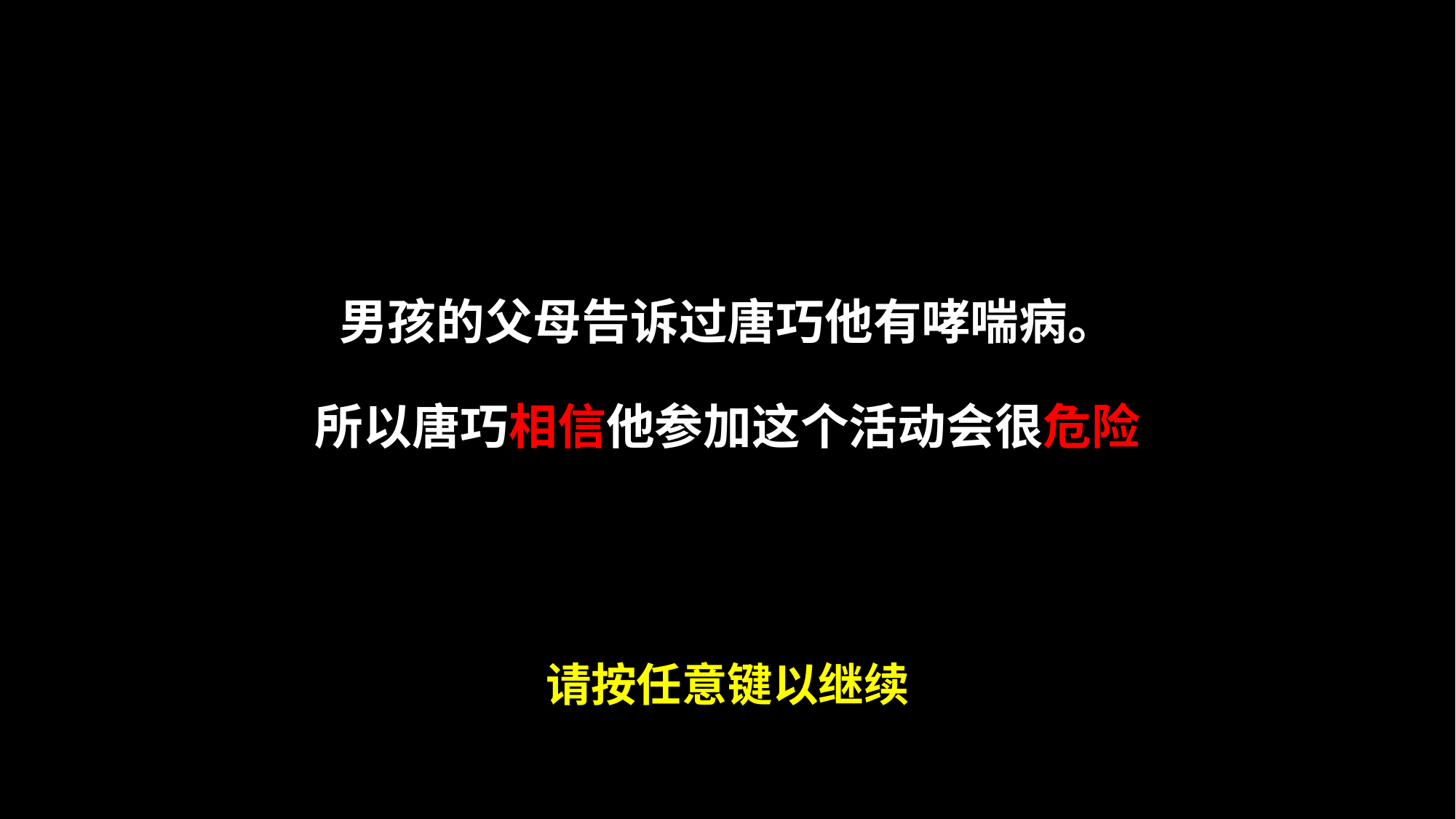

# 男孩的父母告诉过唐巧他有哮喘病。 所以唐巧相信他参加这个活动会很危险
请按任意键以继续